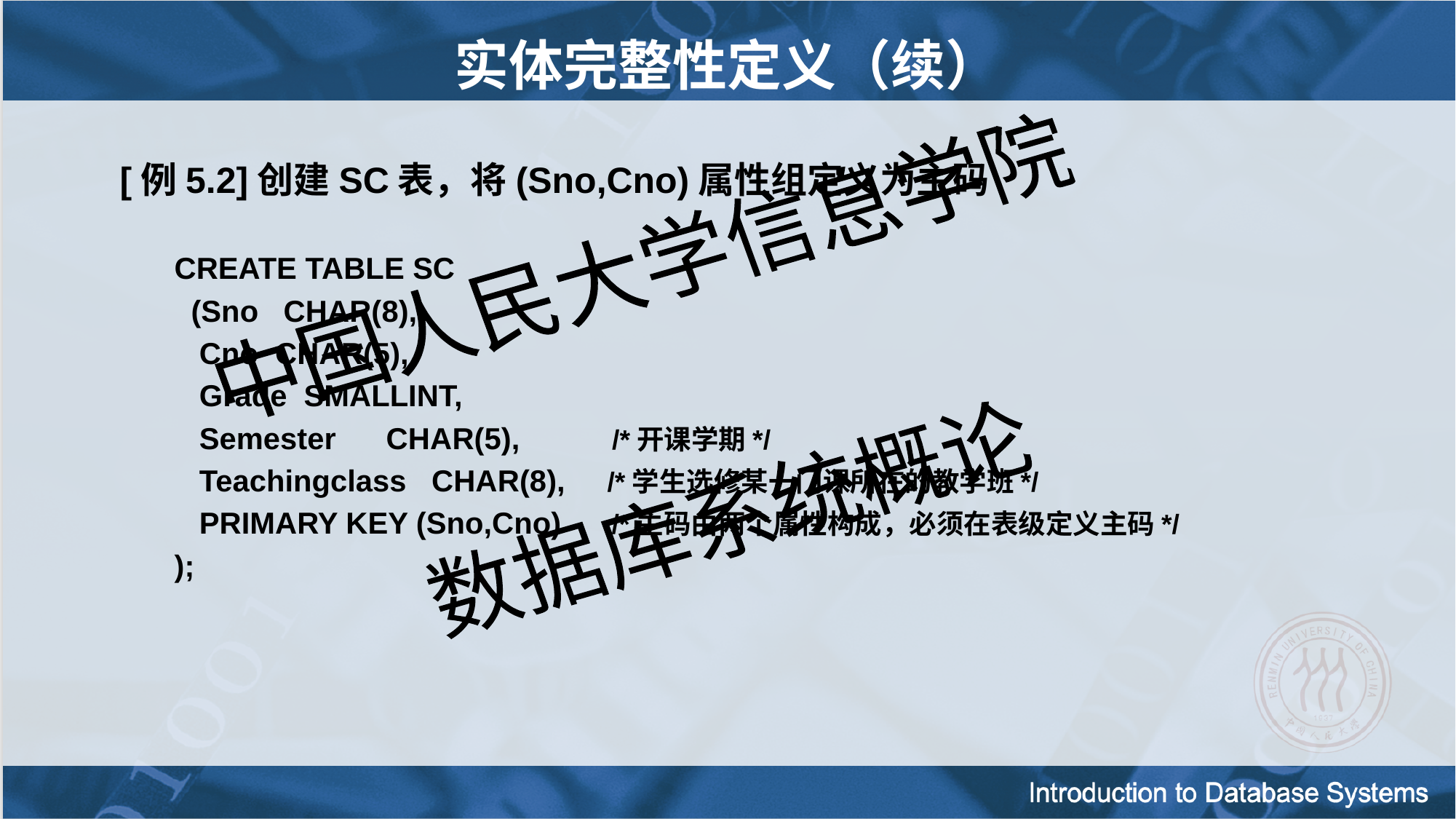

实体完整性定义（续）
[例5.2]创建SC表，将(Sno,Cno)属性组定义为主码

CREATE TABLE SC
  (Sno   CHAR(8),
   Cno  CHAR(5),
   Grade  SMALLINT,
   Semester      CHAR(5),           /*开课学期*/
   Teachingclass   CHAR(8),     /*学生选修某一门课所在的教学班*/
   PRIMARY KEY (Sno,Cno)      /*主码由两个属性构成，必须在表级定义主码*/
);